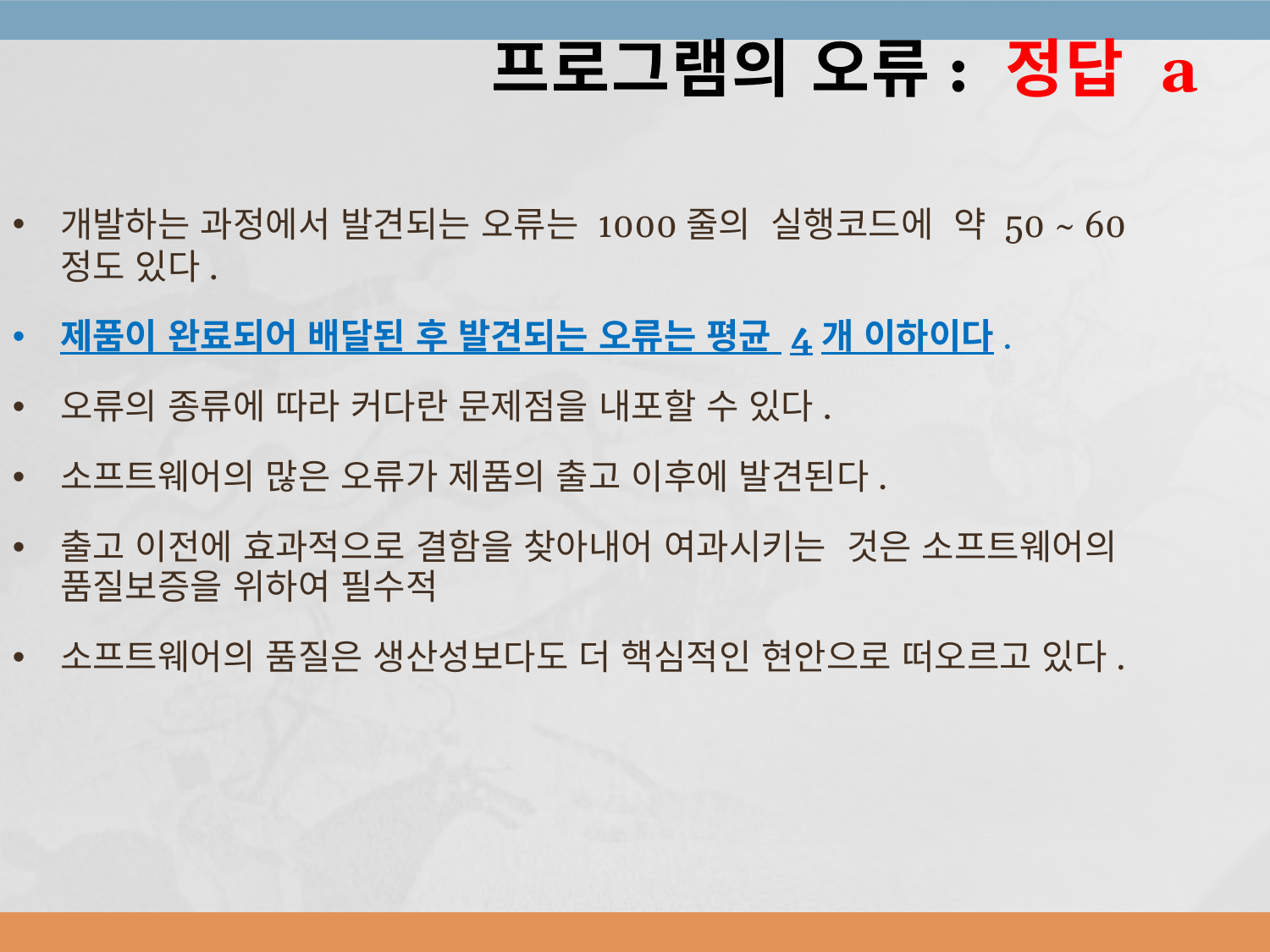

프로그램의 오류: 정답 a
개발하는 과정에서 발견되는 오류는 1000줄의  실행코드에  약 50 ~ 60 정도 있다.
제품이 완료되어 배달된 후 발견되는 오류는 평균 4개 이하이다.
오류의 종류에 따라 커다란 문제점을 내포할 수 있다.
소프트웨어의 많은 오류가 제품의 출고 이후에 발견된다.
출고 이전에 효과적으로 결함을 찾아내어 여과시키는  것은 소프트웨어의 품질보증을 위하여 필수적
소프트웨어의 품질은 생산성보다도 더 핵심적인 현안으로 떠오르고 있다.